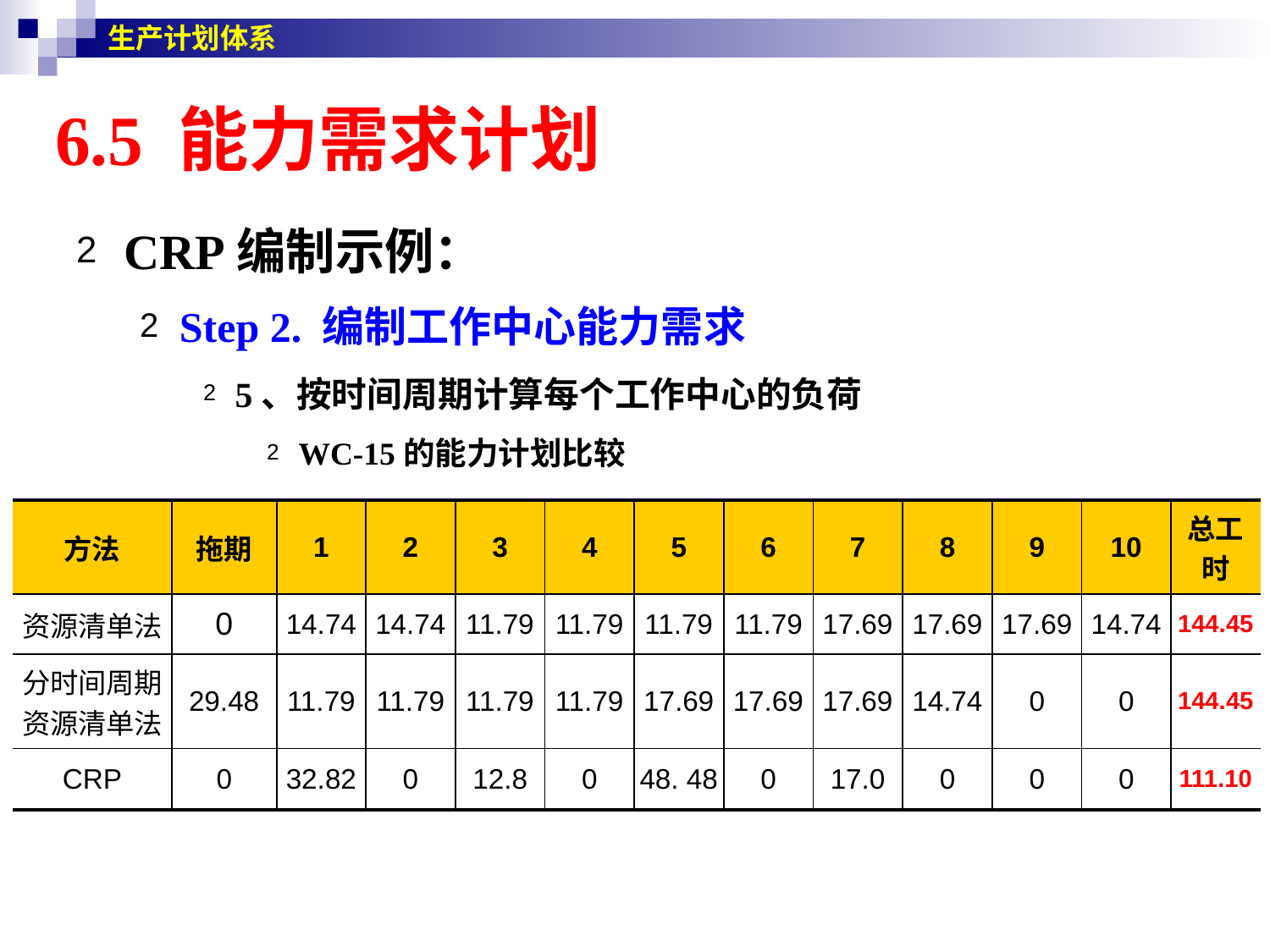

生产计划体系
# 6.5 能力需求计划
CRP编制示例：
Step 2. 编制工作中心能力需求
5、按时间周期计算每个工作中心的负荷
WC-15的能力计划比较
| 方法 | 拖期 | 1 | 2 | 3 | 4 | 5 | 6 | 7 | 8 | 9 | 10 | 总工时 |
| --- | --- | --- | --- | --- | --- | --- | --- | --- | --- | --- | --- | --- |
| 资源清单法 | 0 | 14.74 | 14.74 | 11.79 | 11.79 | 11.79 | 11.79 | 17.69 | 17.69 | 17.69 | 14.74 | 144.45 |
| 分时间周期资源清单法 | 29.48 | 11.79 | 11.79 | 11.79 | 11.79 | 17.69 | 17.69 | 17.69 | 14.74 | 0 | 0 | 144.45 |
| CRP | 0 | 32.82 | 0 | 12.8 | 0 | 48. 48 | 0 | 17.0 | 0 | 0 | 0 | 111.10 |